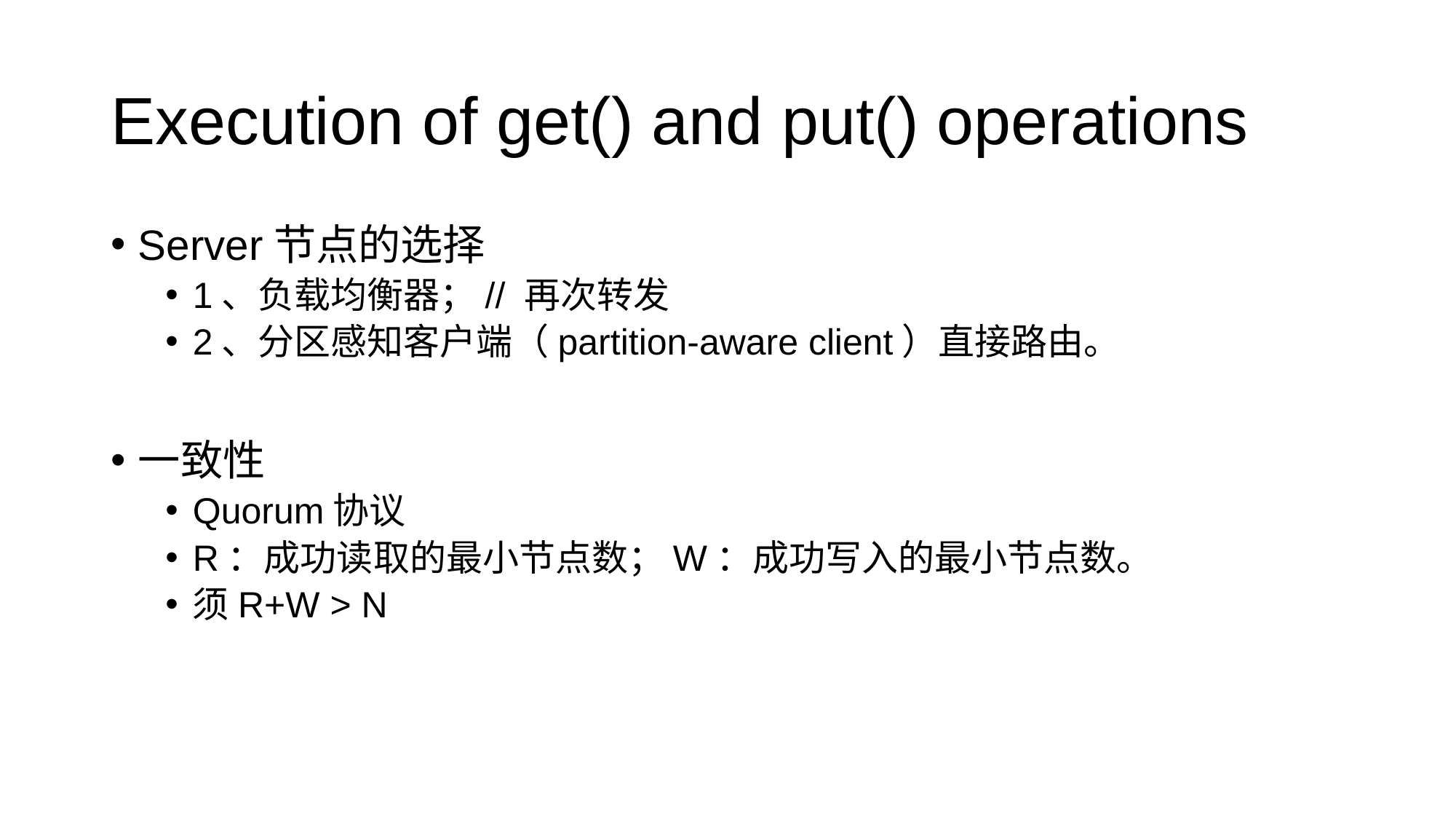

# Execution of get() and put() operations
Server节点的选择
1、负载均衡器；// 再次转发
2、分区感知客户端（partition-aware client）直接路由。

一致性
Quorum协议
R：成功读取的最小节点数；W：成功写入的最小节点数。
须R+W > N